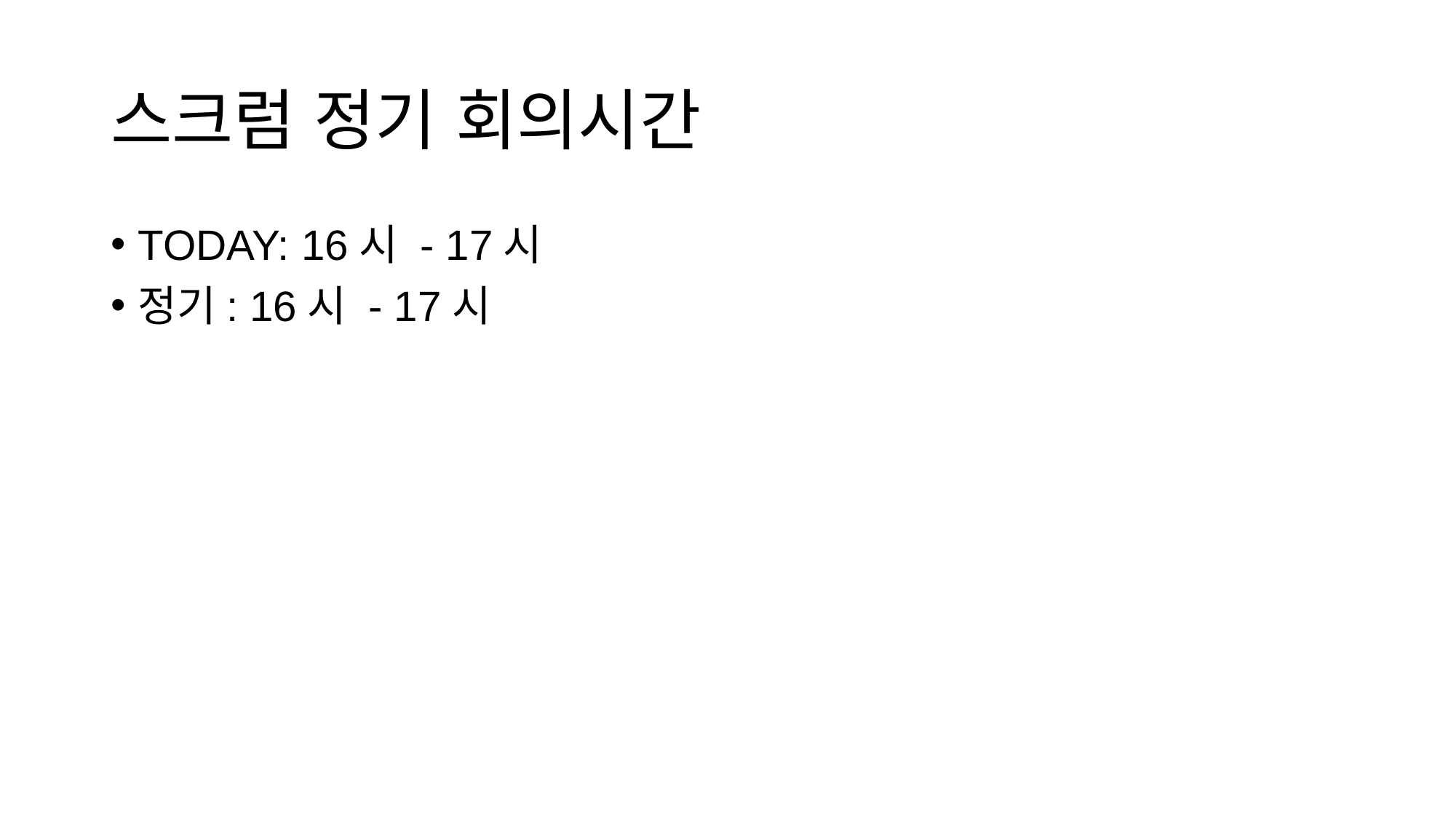

# 스크럼 정기 회의시간
TODAY: 16시 - 17시
정기: 16시 - 17시